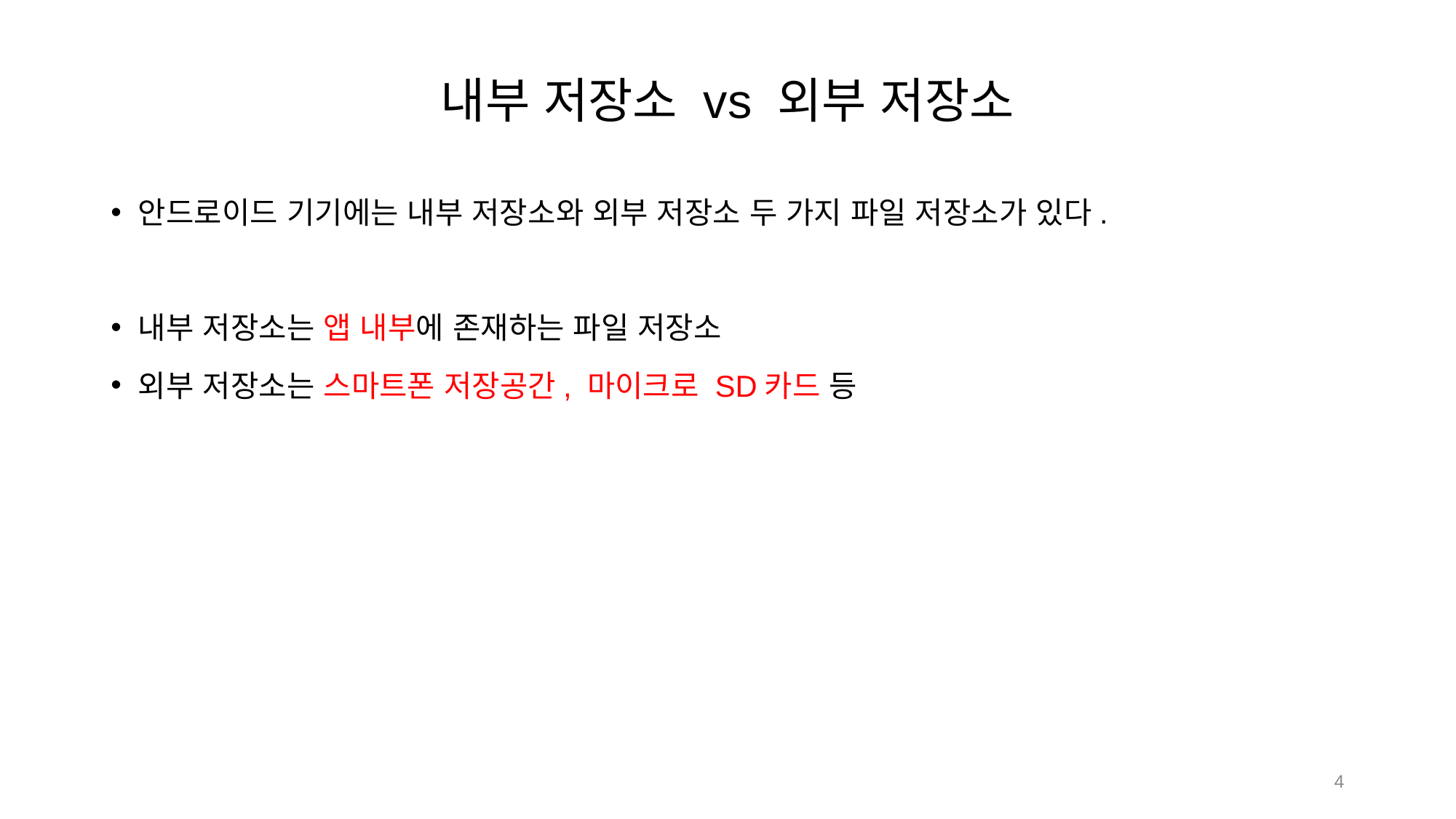

# 내부 저장소 vs 외부 저장소
안드로이드 기기에는 내부 저장소와 외부 저장소 두 가지 파일 저장소가 있다.

내부 저장소는 앱 내부에 존재하는 파일 저장소
외부 저장소는 스마트폰 저장공간, 마이크로 SD카드 등
4